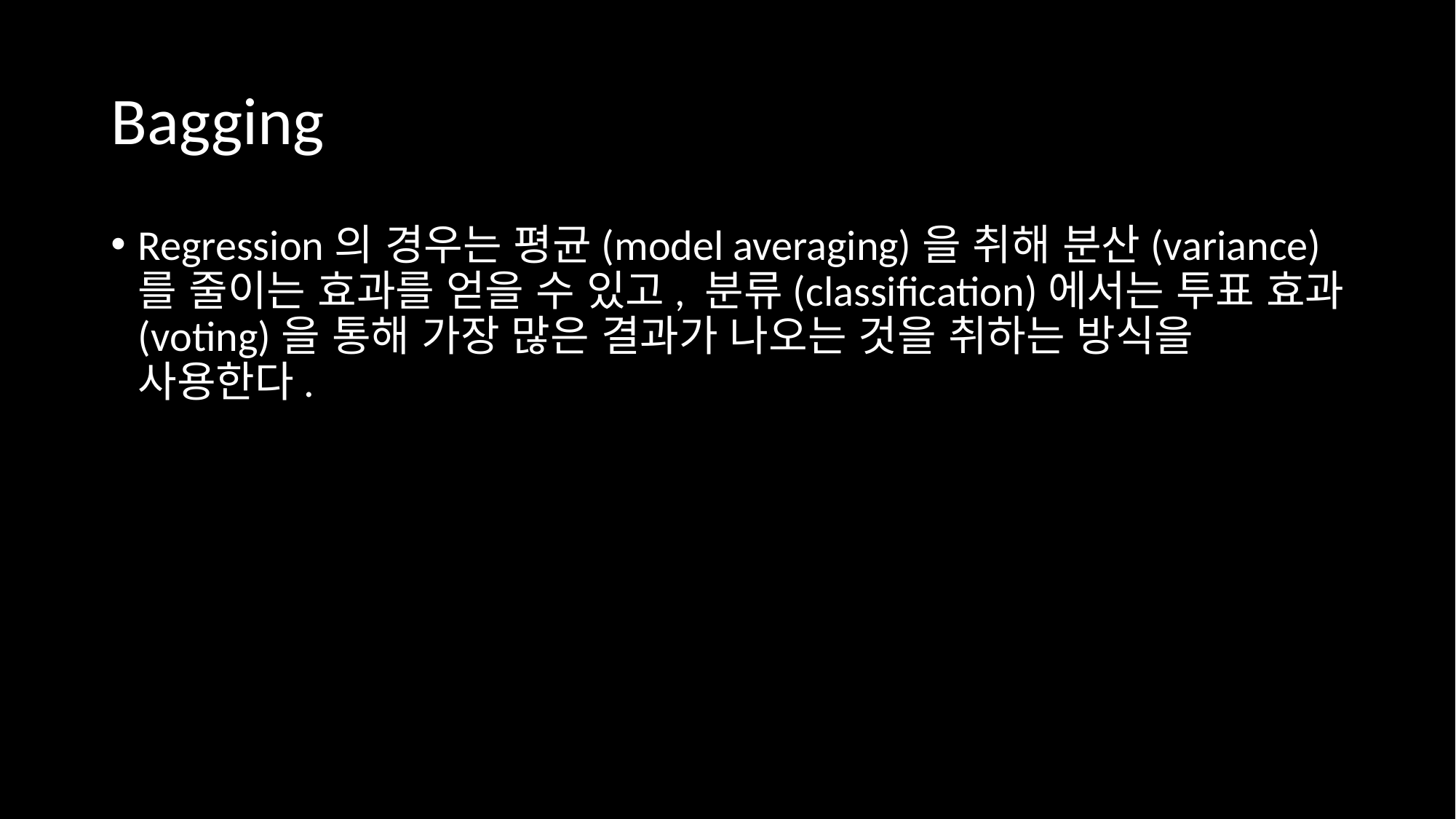

# Bagging
Regression의 경우는 평균(model averaging)을 취해 분산(variance)를 줄이는 효과를 얻을 수 있고, 분류(classification)에서는 투표 효과(voting)을 통해 가장 많은 결과가 나오는 것을 취하는 방식을 사용한다.